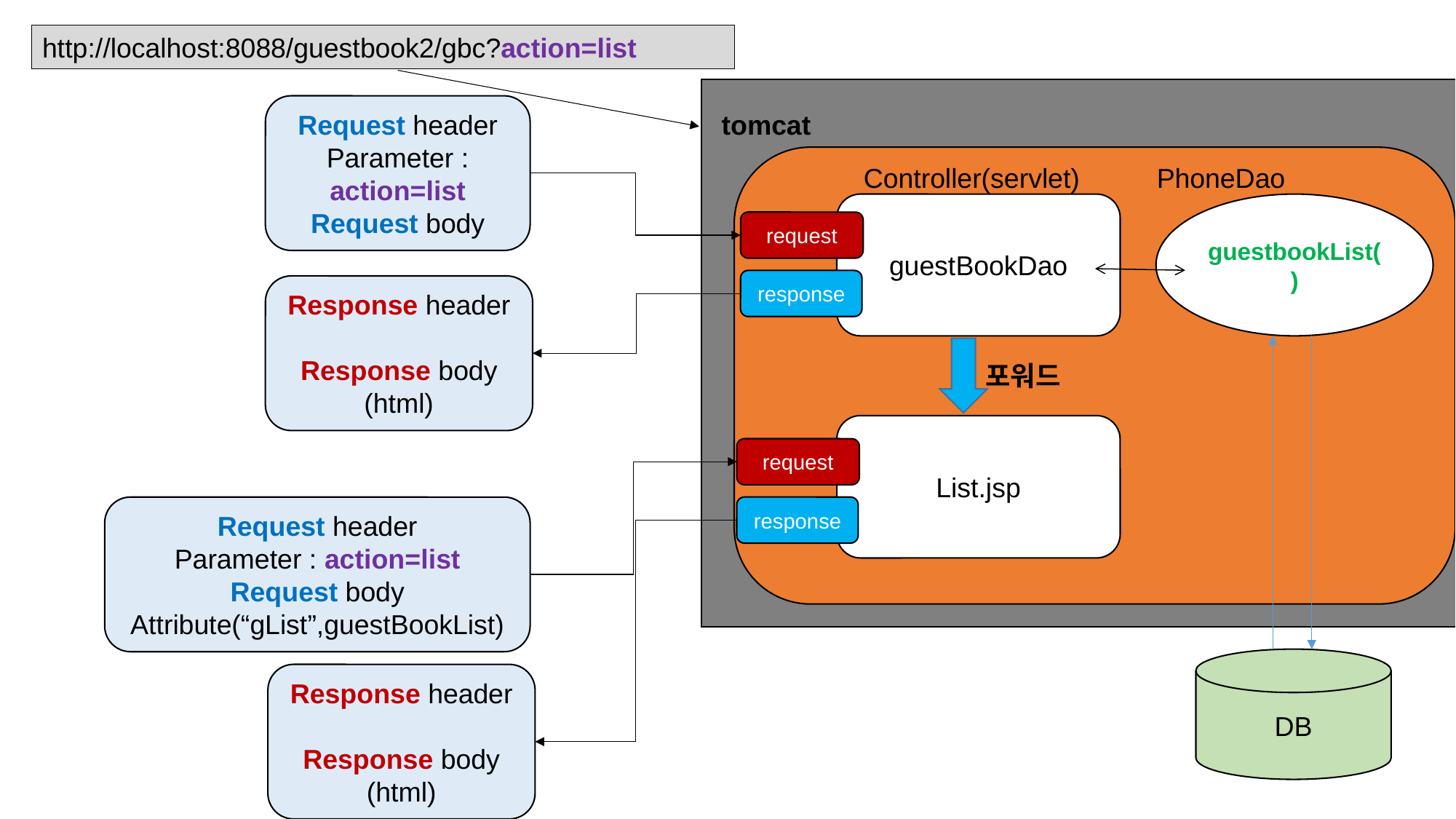

http://localhost:8088/guestbook2/gbc?action=list

Request header
Parameter : action=list
Request body

tomcat

Controller(servlet)
PhoneDao
guestBookDao
guestbookList()
request
response
List.jsp
request
response

Response header

Response body
(html)

포워드

Request header
Parameter : action=list
Request body
Attribute(“gList”,guestBookList)

DB

Response header

Response body
(html)